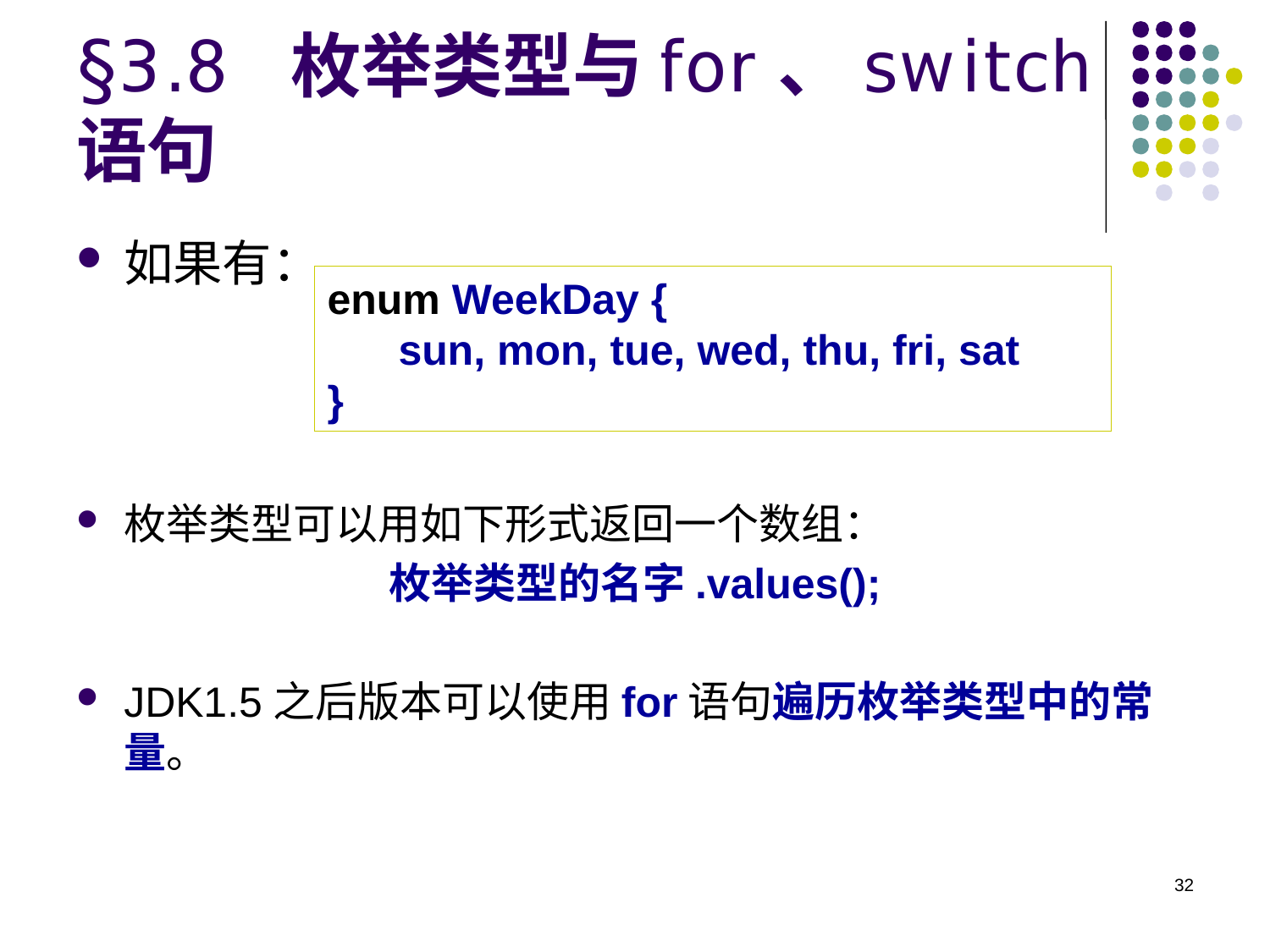

# §3.8  枚举类型与for、switch语句
如果有：

枚举类型可以用如下形式返回一个数组：
枚举类型的名字.values();

JDK1.5之后版本可以使用for语句遍历枚举类型中的常量。
enum WeekDay {
      sun, mon, tue, wed, thu, fri, sat
}
32